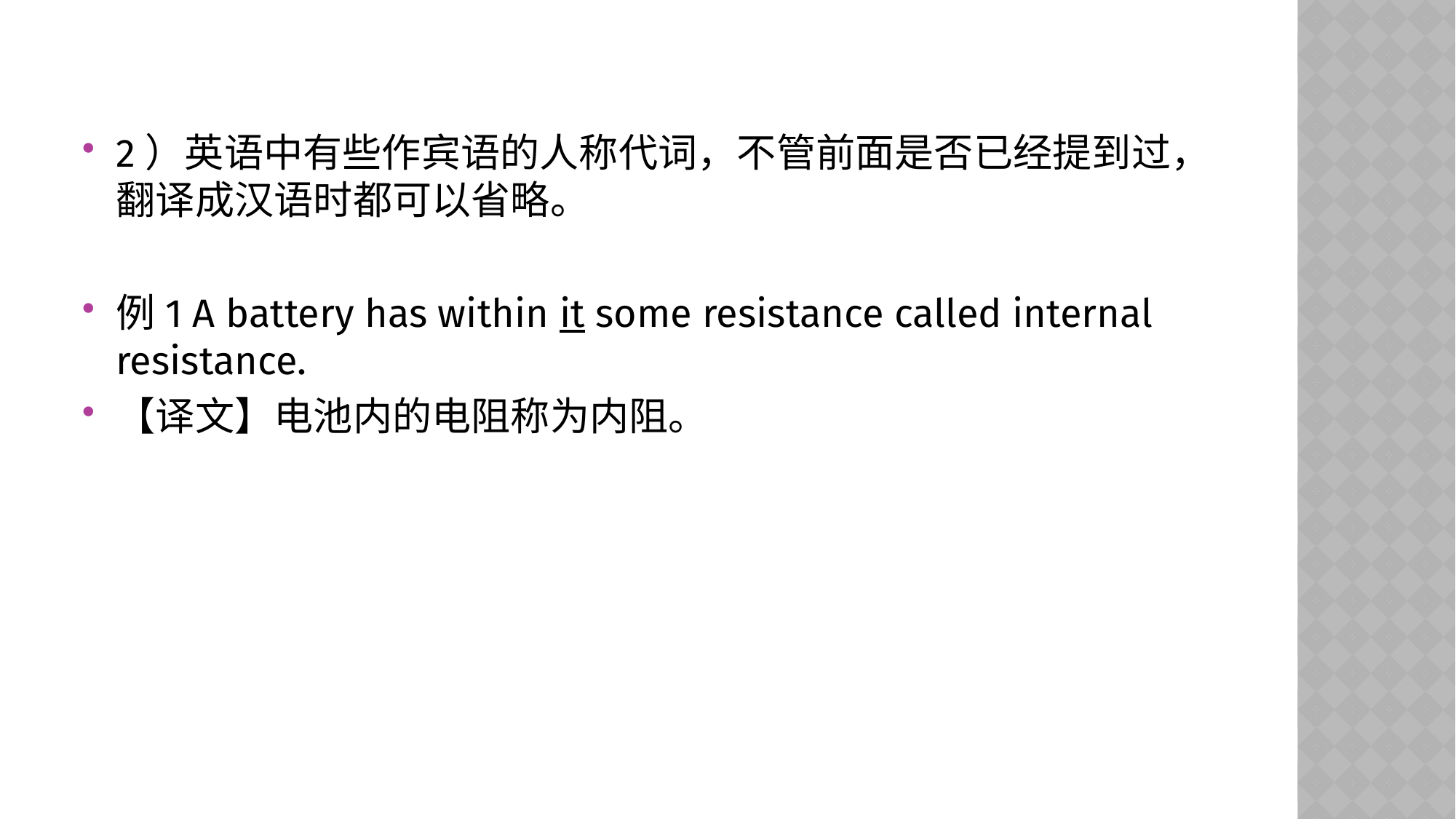

2）英语中有些作宾语的人称代词，不管前面是否已经提到过，翻译成汉语时都可以省略。

例1 A battery has within it some resistance called internal resistance.
【译文】电池内的电阻称为内阻。